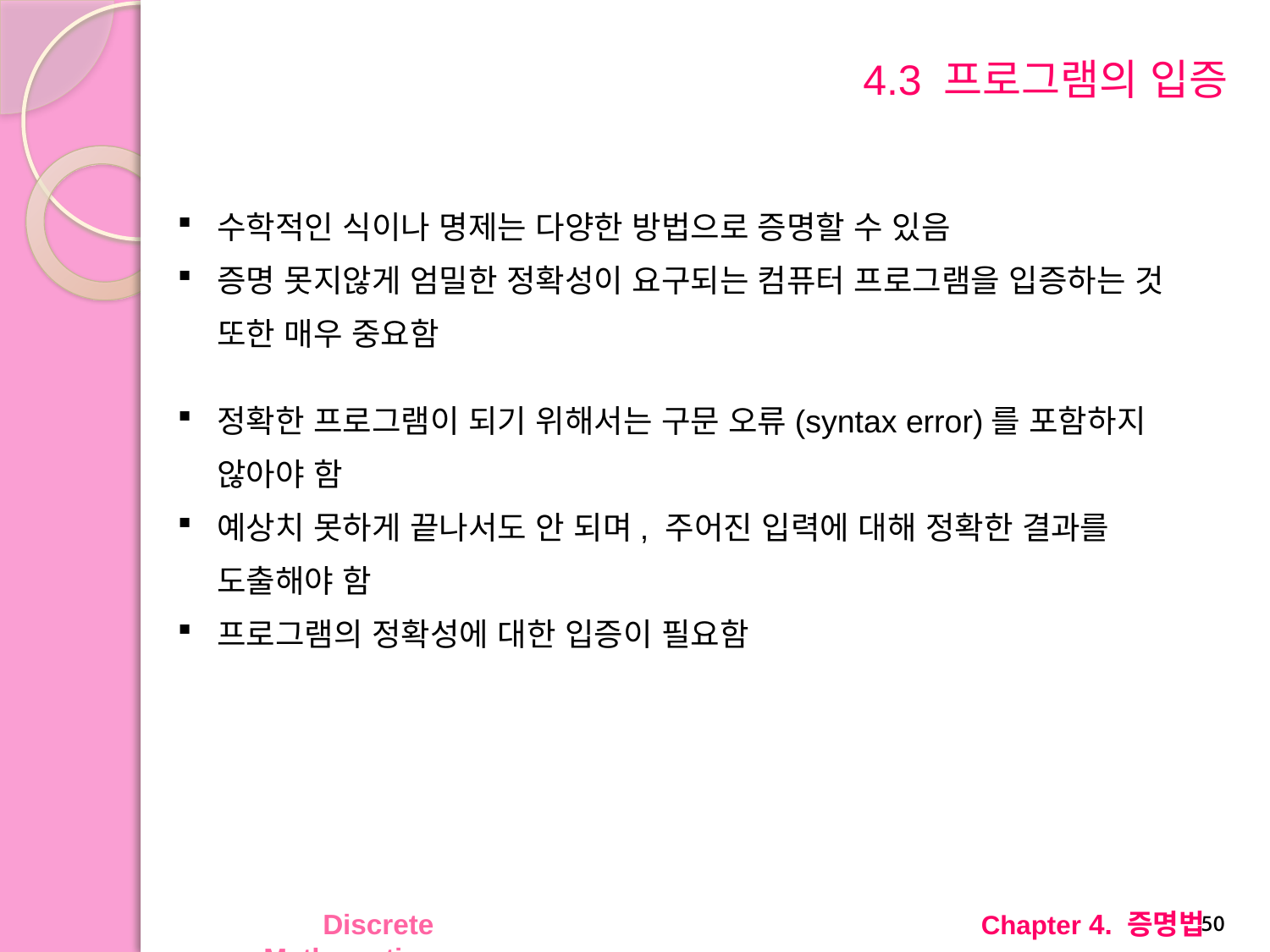

# 4.3 프로그램의 입증
수학적인 식이나 명제는 다양한 방법으로 증명할 수 있음
증명 못지않게 엄밀한 정확성이 요구되는 컴퓨터 프로그램을 입증하는 것 또한 매우 중요함

정확한 프로그램이 되기 위해서는 구문 오류(syntax error)를 포함하지 않아야 함
예상치 못하게 끝나서도 안 되며, 주어진 입력에 대해 정확한 결과를 도출해야 함
프로그램의 정확성에 대한 입증이 필요함

Discrete Mathematics
Chapter 4. 증명법
50